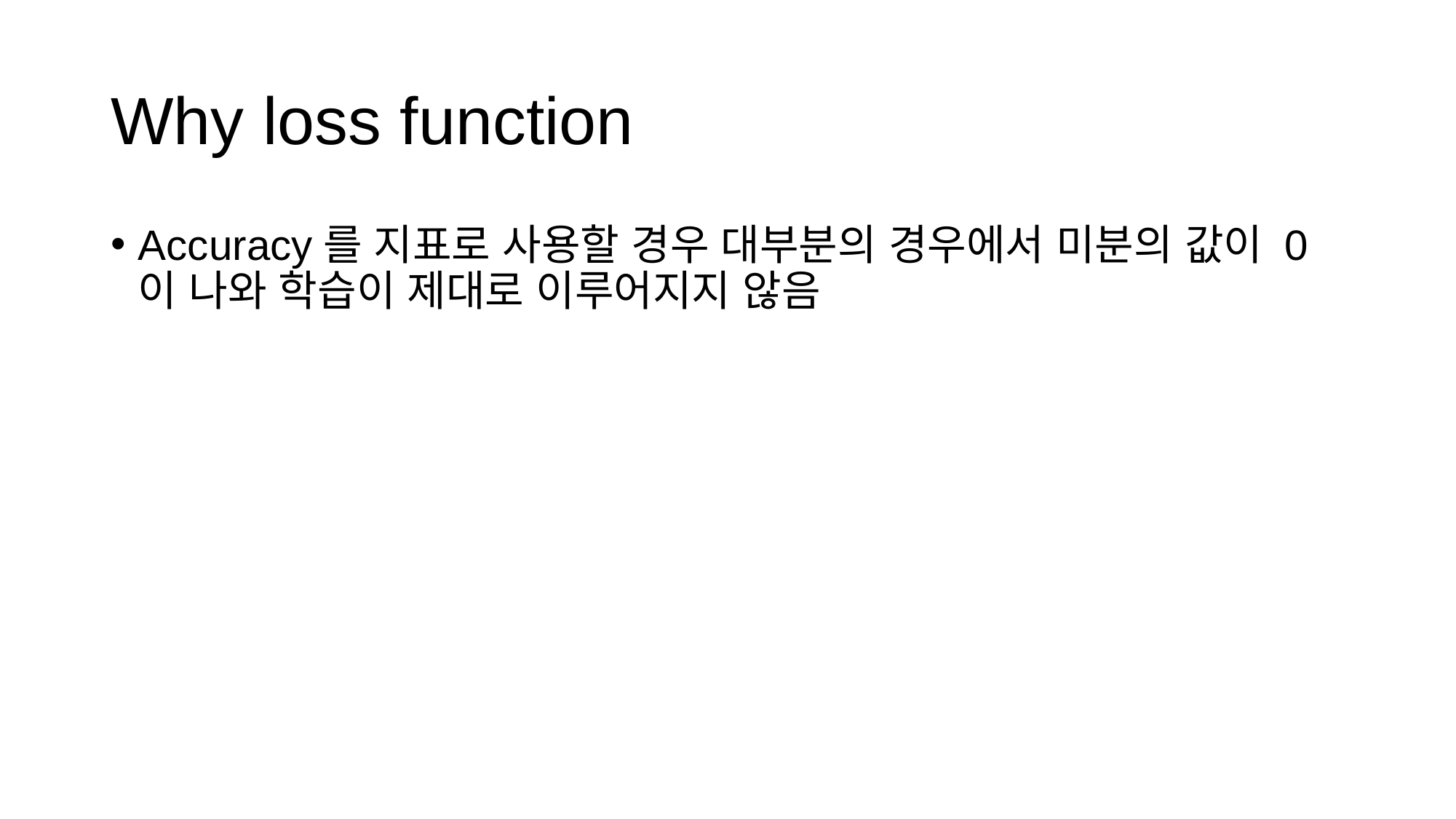

# Why loss function
Accuracy를 지표로 사용할 경우 대부분의 경우에서 미분의 값이 0이 나와 학습이 제대로 이루어지지 않음